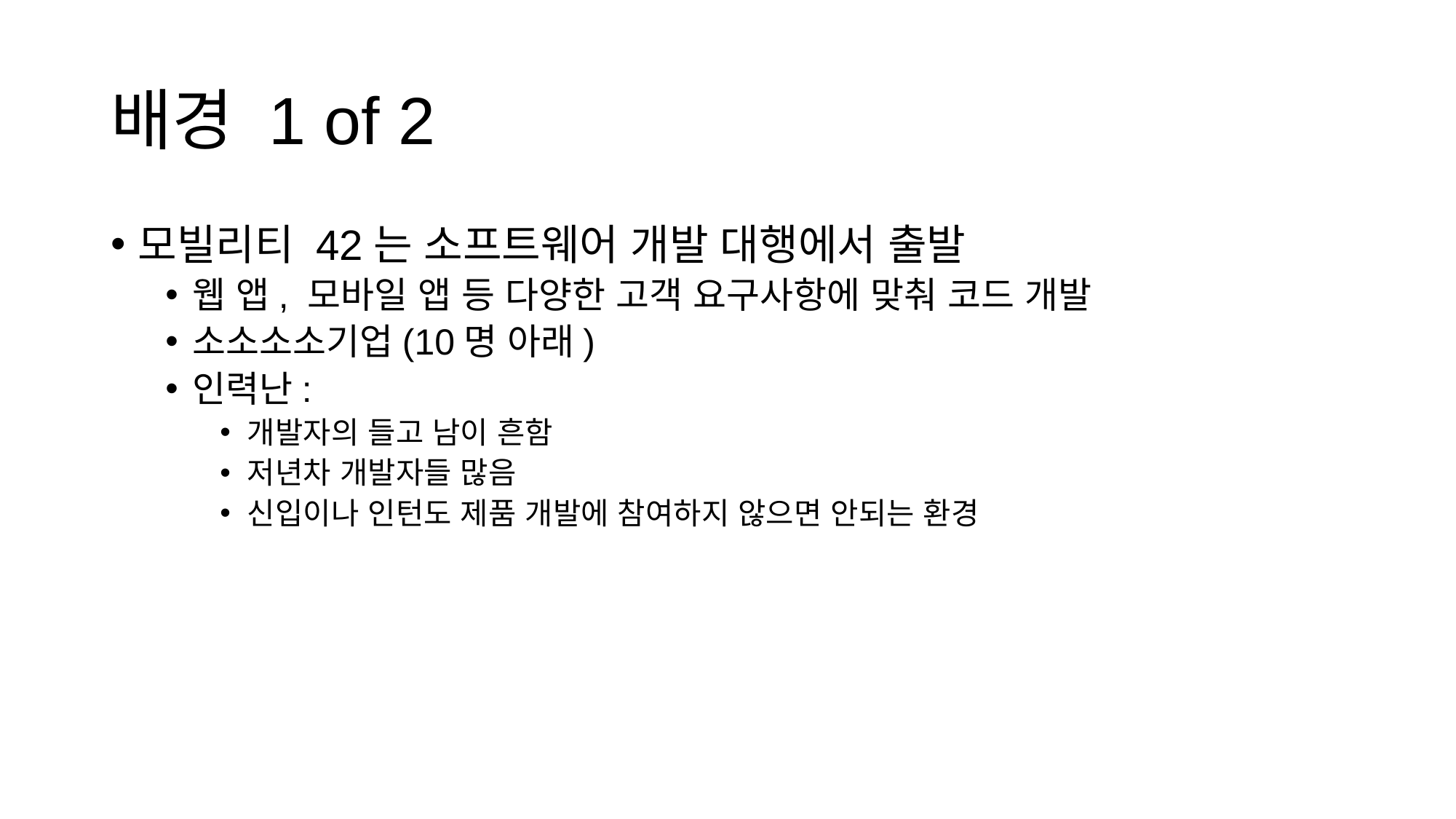

# 배경 1 of 2
모빌리티 42는 소프트웨어 개발 대행에서 출발
웹 앱, 모바일 앱 등 다양한 고객 요구사항에 맞춰 코드 개발
소소소소기업(10명 아래)
인력난:
개발자의 들고 남이 흔함
저년차 개발자들 많음
신입이나 인턴도 제품 개발에 참여하지 않으면 안되는 환경